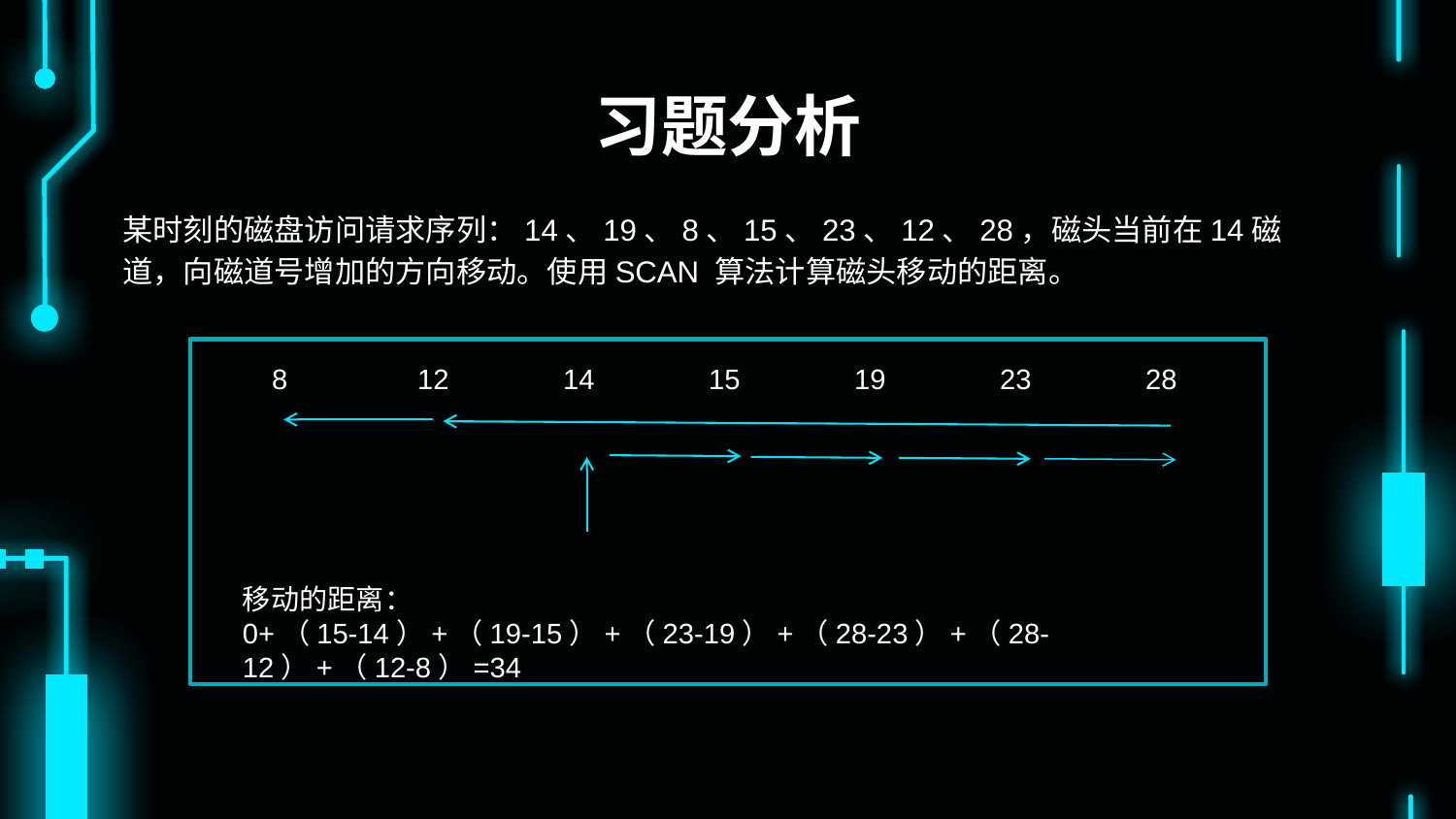

# 习题分析
某时刻的磁盘访问请求序列：14、19、8、15、23、12、28，磁头当前在14磁道，向磁道号增加的方向移动。使用SCAN 算法计算磁头移动的距离。

8	12	14	15	19	23	28
移动的距离：
0+（15-14）+（19-15）+（23-19）+（28-23）+（28-12）+（12-8）=34